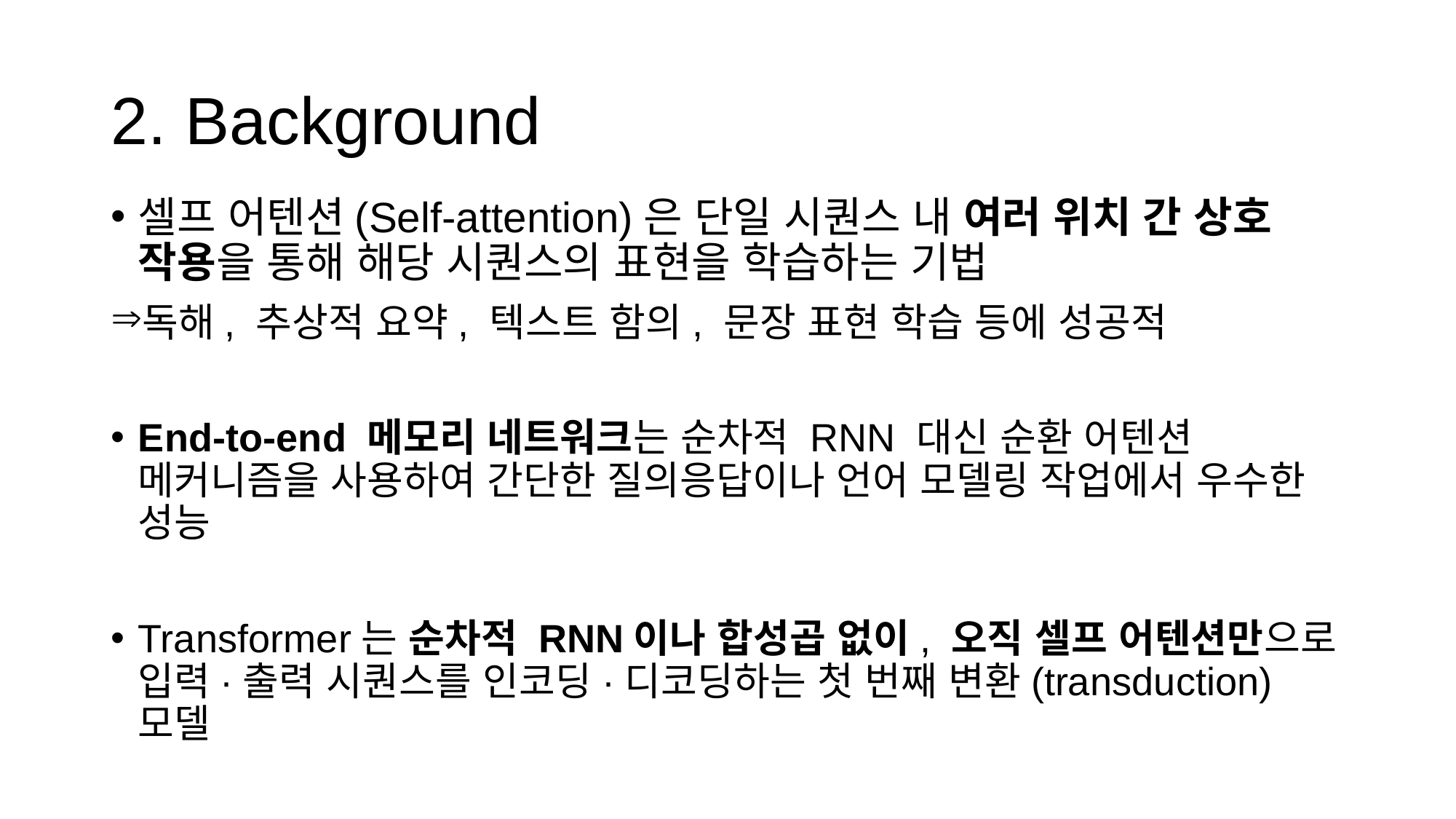

# 2. Background
셀프 어텐션(Self-attention)은 단일 시퀀스 내 여러 위치 간 상호 작용을 통해 해당 시퀀스의 표현을 학습하는 기법
독해, 추상적 요약, 텍스트 함의, 문장 표현 학습 등에 성공적

End-to-end 메모리 네트워크는 순차적 RNN 대신 순환 어텐션 메커니즘을 사용하여 간단한 질의응답이나 언어 모델링 작업에서 우수한 성능

Transformer는 순차적 RNN이나 합성곱 없이, 오직 셀프 어텐션만으로 입력·출력 시퀀스를 인코딩·디코딩하는 첫 번째 변환(transduction) 모델